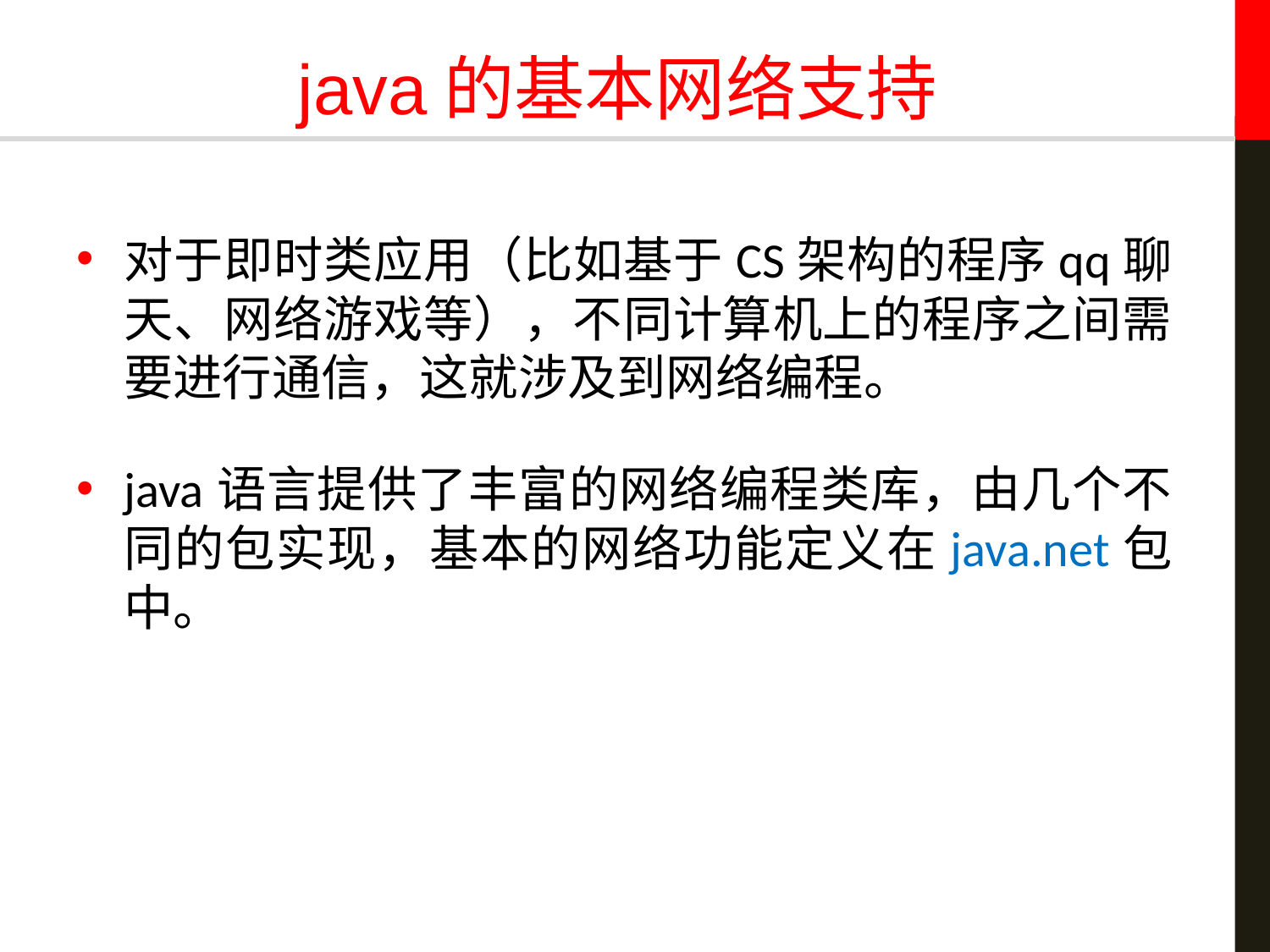

# java的基本网络支持
对于即时类应用（比如基于CS架构的程序qq聊天、网络游戏等），不同计算机上的程序之间需要进行通信，这就涉及到网络编程。
java语言提供了丰富的网络编程类库，由几个不同的包实现，基本的网络功能定义在java.net包中。